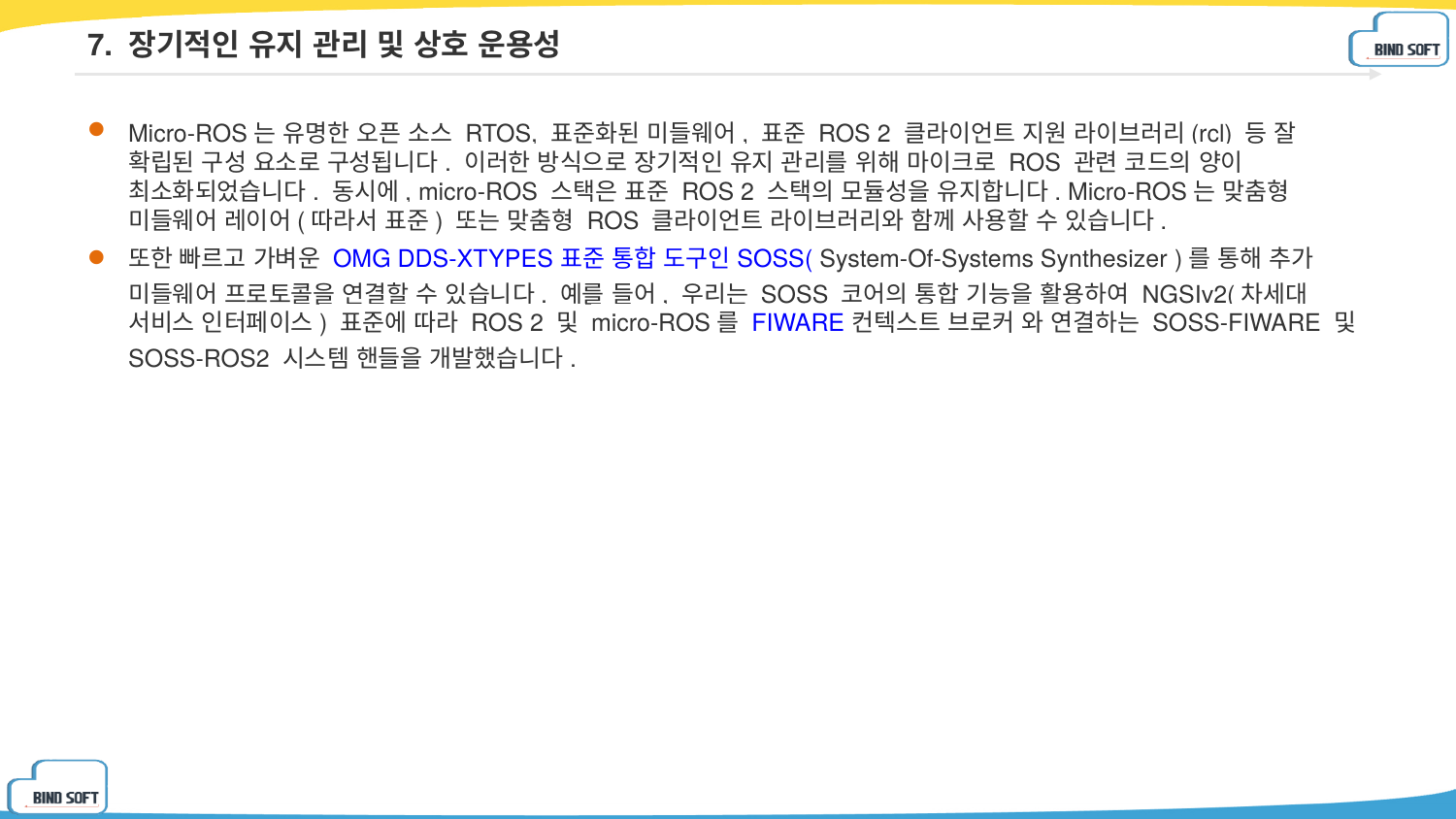

# 7. 장기적인 유지 관리 및 상호 운용성
Micro-ROS는 유명한 오픈 소스 RTOS, 표준화된 미들웨어, 표준 ROS 2 클라이언트 지원 라이브러리(rcl) 등 잘 확립된 구성 요소로 구성됩니다. 이러한 방식으로 장기적인 유지 관리를 위해 마이크로 ROS 관련 코드의 양이 최소화되었습니다. 동시에, micro-ROS 스택은 표준 ROS 2 스택의 모듈성을 유지합니다. Micro-ROS는 맞춤형 미들웨어 레이어(따라서 표준) 또는 맞춤형 ROS 클라이언트 라이브러리와 함께 사용할 수 있습니다.
또한 빠르고 가벼운 OMG DDS-XTYPES 표준 통합 도구인 SOSS( System-Of-Systems Synthesizer )를 통해 추가 미들웨어 프로토콜을 연결할 수 있습니다. 예를 들어, 우리는 SOSS 코어의 통합 기능을 활용하여 NGSIv2(차세대 서비스 인터페이스) 표준에 따라 ROS 2 및 micro-ROS를 FIWARE 컨텍스트 브로커 와 연결하는 SOSS-FIWARE 및 SOSS-ROS2 시스템 핸들을 개발했습니다.